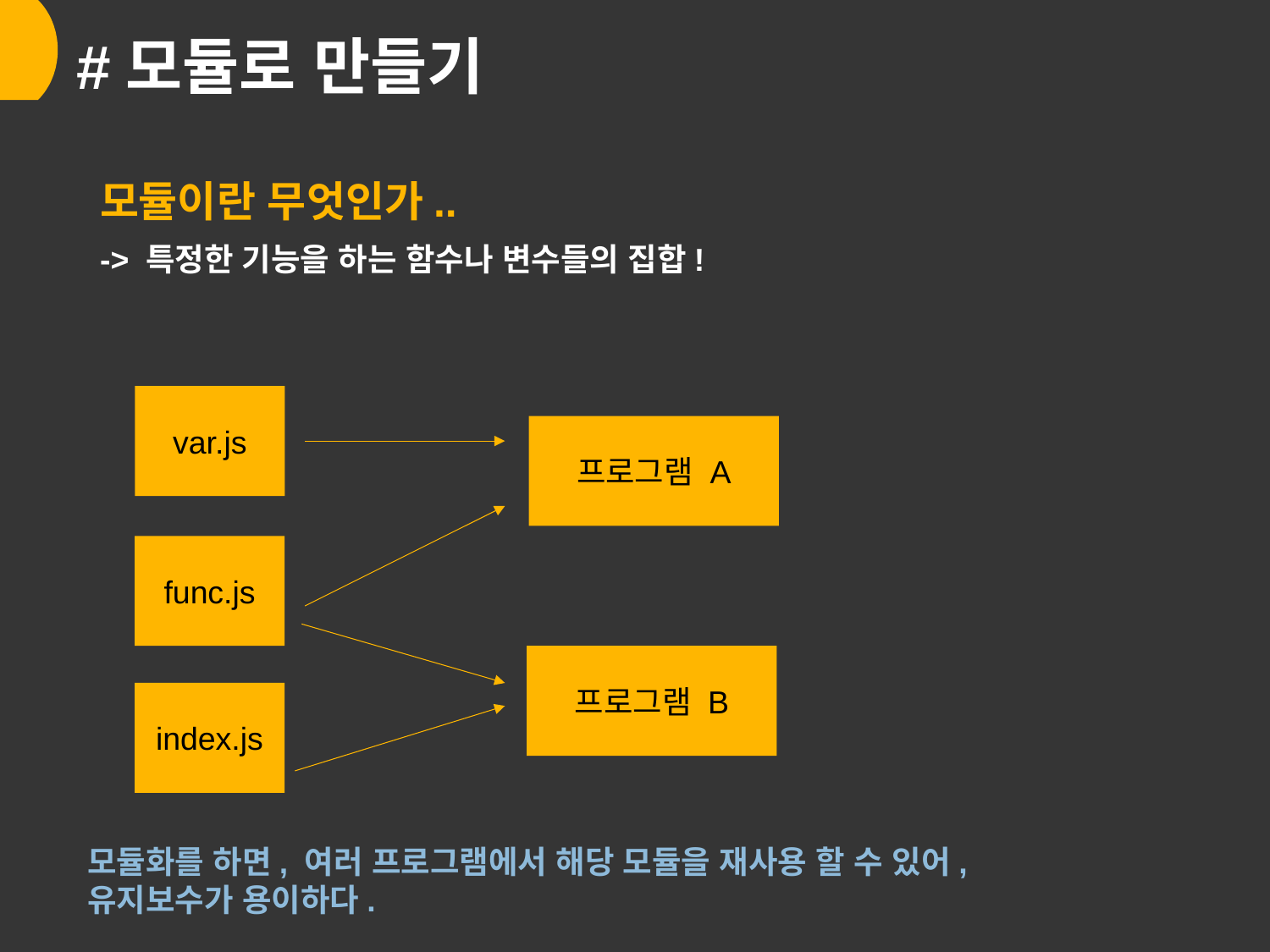

# #모듈로 만들기
모듈이란 무엇인가..
-> 특정한 기능을 하는 함수나 변수들의 집합!

var.js
프로그램 A
func.js
프로그램 B
index.js
모듈화를 하면, 여러 프로그램에서 해당 모듈을 재사용 할 수 있어,
유지보수가 용이하다.